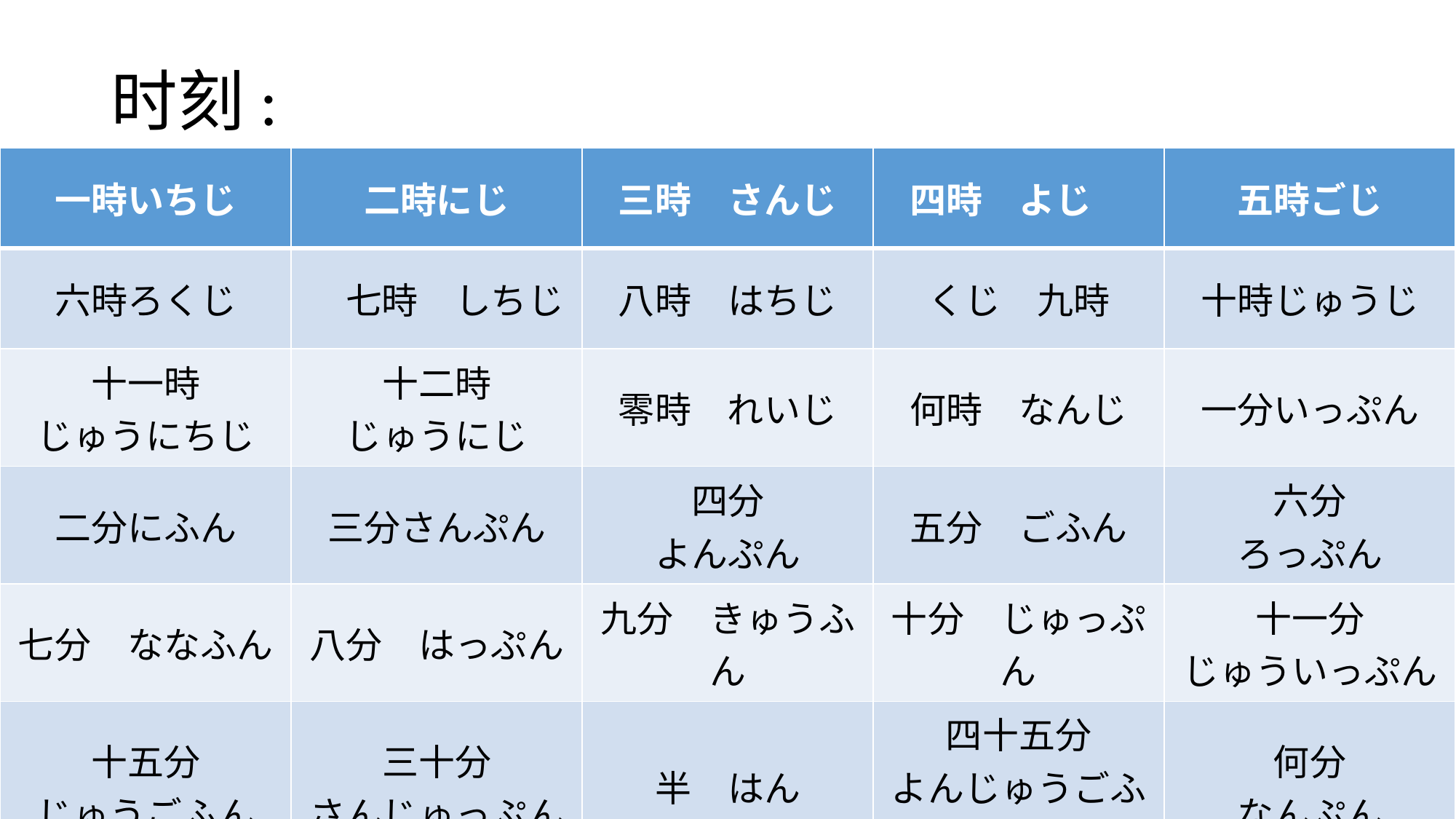

# 时刻:
| 一時いちじ | 二時にじ | 三時　さんじ | 四時　よじ | 五時ごじ |
| --- | --- | --- | --- | --- |
| 六時ろくじ | 七時　しちじ | 八時　はちじ | くじ　九時 | 十時じゅうじ |
| 十一時 じゅうにちじ | 十二時 じゅうにじ | 零時　れいじ | 何時　なんじ | 一分いっぷん |
| 二分にふん | 三分さんぷん | 四分 よんぷん | 五分　ごふん | 六分 ろっぷん |
| 七分　ななふん | 八分　はっぷん | 九分　きゅうふん | 十分　じゅっぷん | 十一分 じゅういっぷん |
| 十五分 じゅうごふん | 三十分 さんじゅっぷん | 半　はん | 四十五分 よんじゅうごふん | 何分 なんぷん |